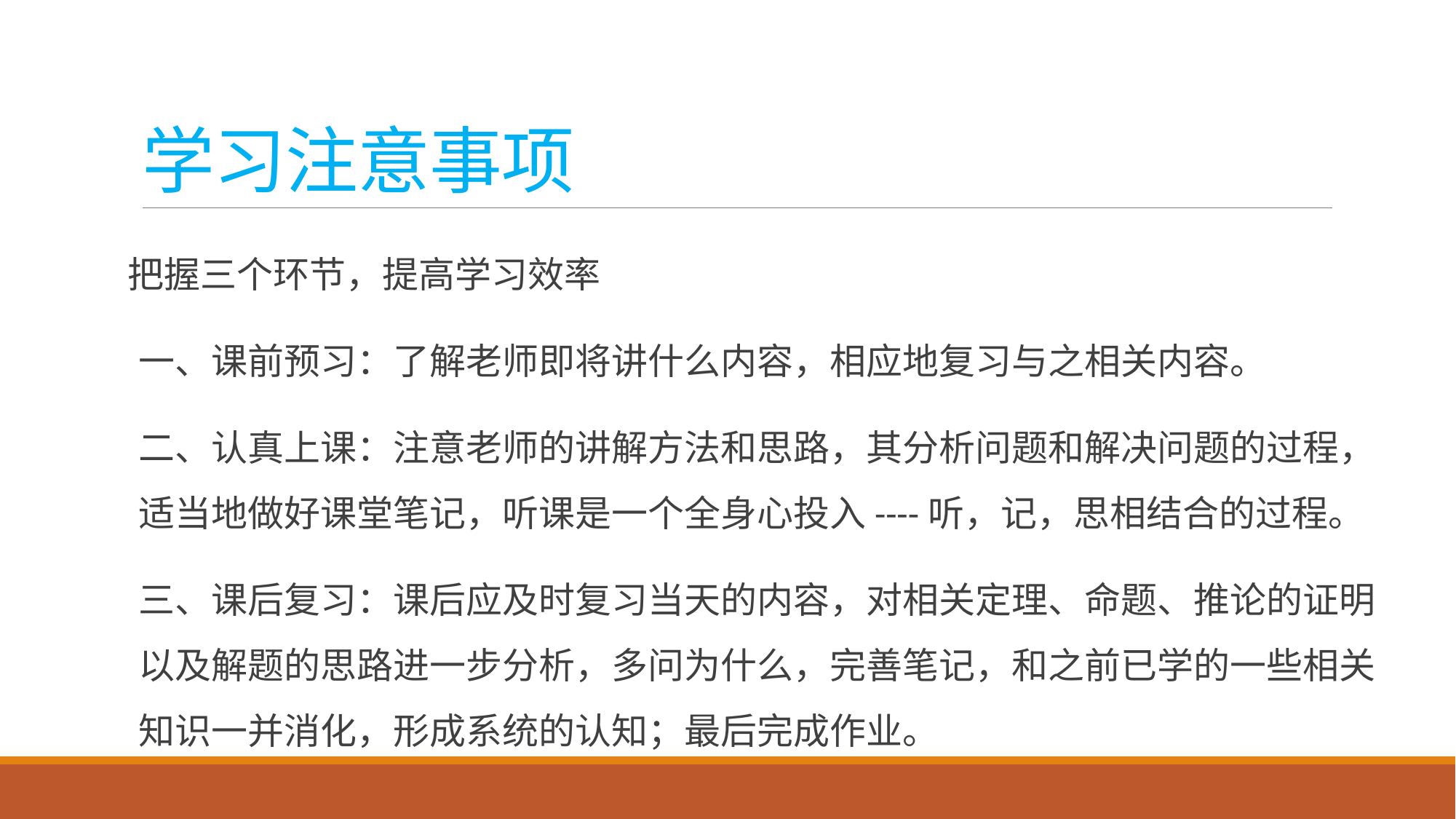

# 学习注意事项
把握三个环节，提高学习效率
一、课前预习：了解老师即将讲什么内容，相应地复习与之相关内容。
二、认真上课：注意老师的讲解方法和思路，其分析问题和解决问题的过程，适当地做好课堂笔记，听课是一个全身心投入----听，记，思相结合的过程。
三、课后复习：课后应及时复习当天的内容，对相关定理、命题、推论的证明以及解题的思路进一步分析，多问为什么，完善笔记，和之前已学的一些相关知识一并消化，形成系统的认知；最后完成作业。